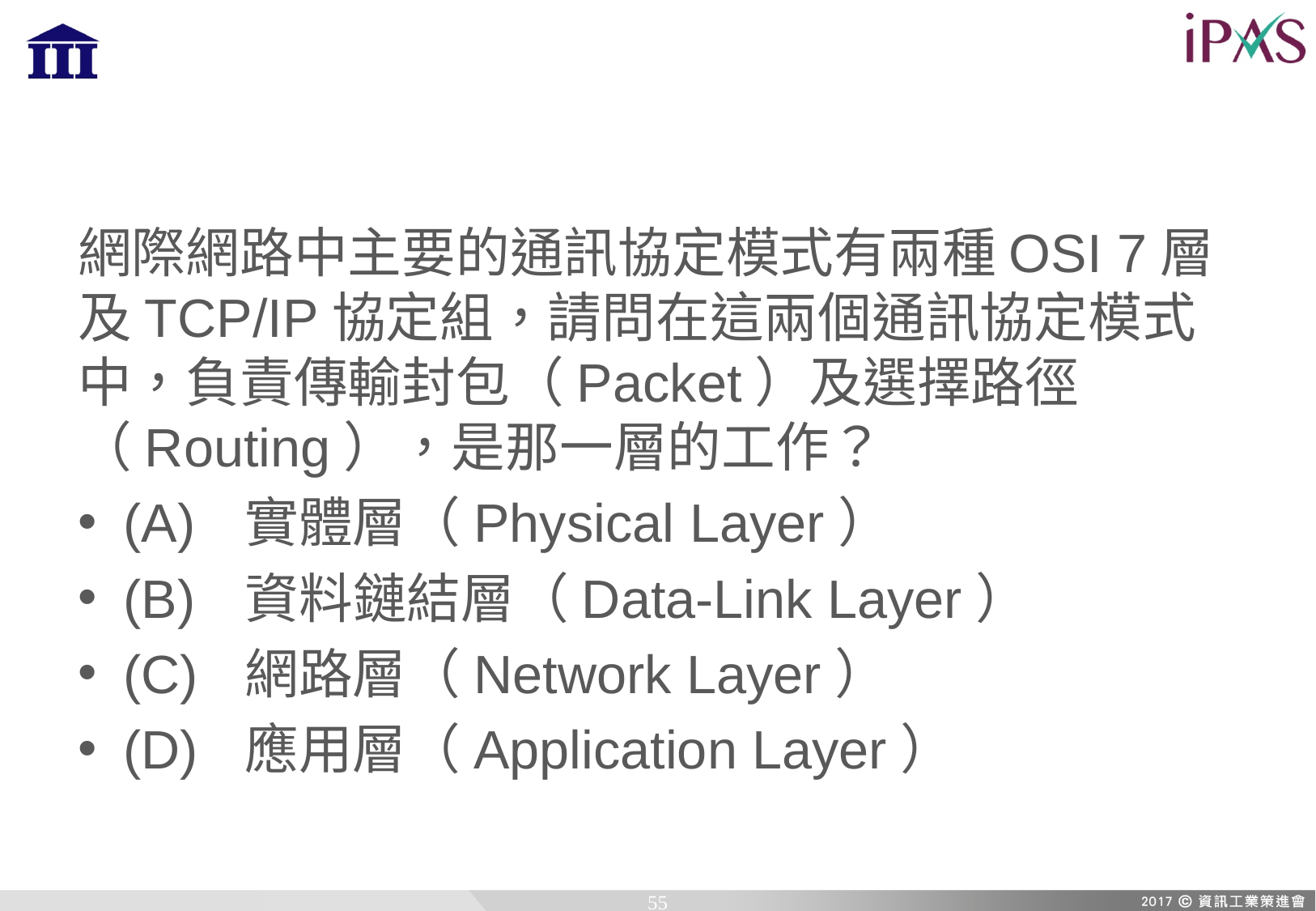

網際網路中主要的通訊協定模式有兩種OSI 7層及TCP/IP協定組，請問在這兩個通訊協定模式中，負責傳輸封包（Packet）及選擇路徑（Routing），是那一層的工作？
(A)	實體層（Physical Layer）
(B)	資料鏈結層（Data-Link Layer）
(C)	網路層（Network Layer）
(D)	應用層（Application Layer）
55